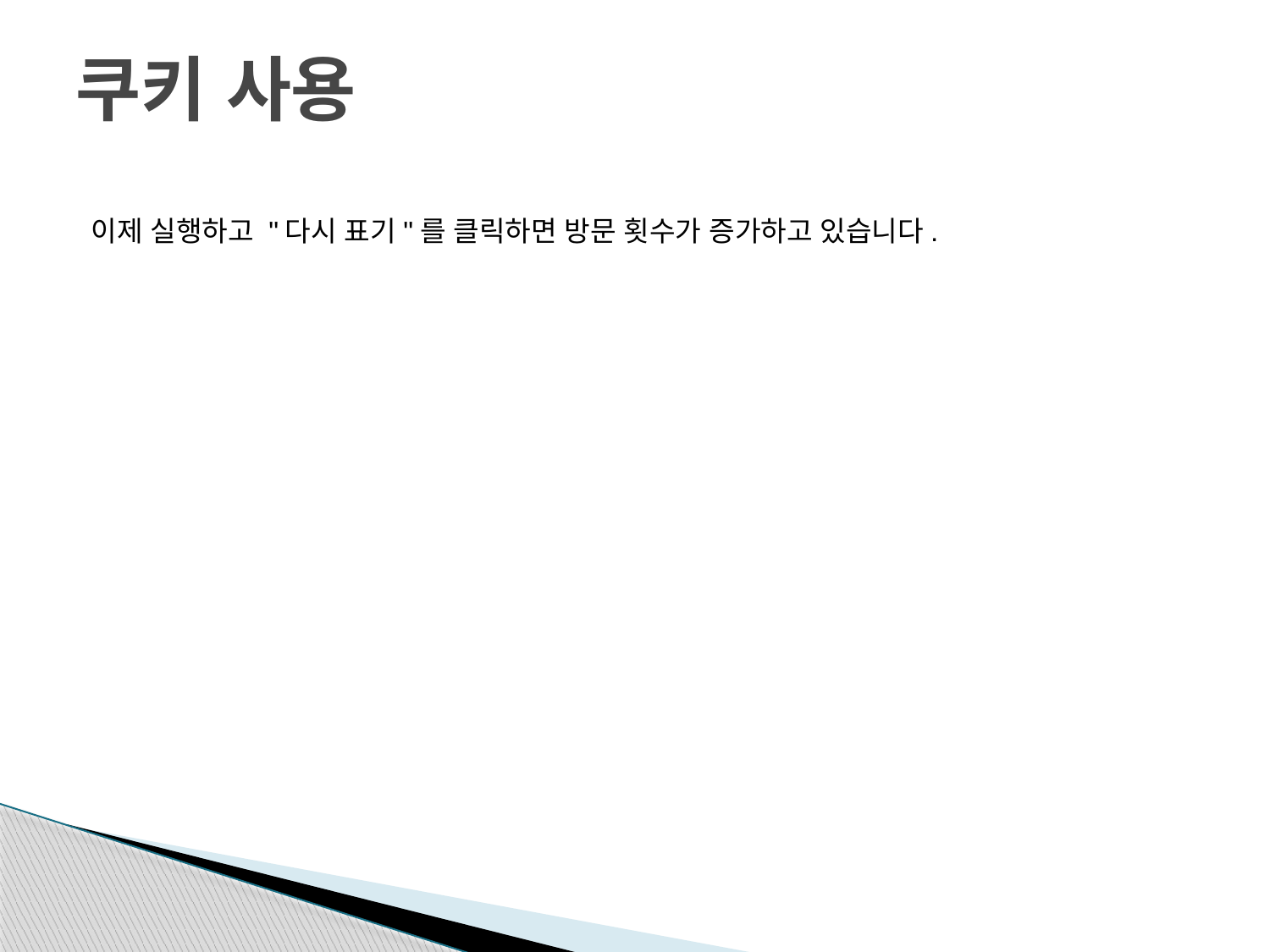

# 쿠키 사용

이제 실행하고 "다시 표기"를 클릭하면 방문 횟수가 증가하고 있습니다.